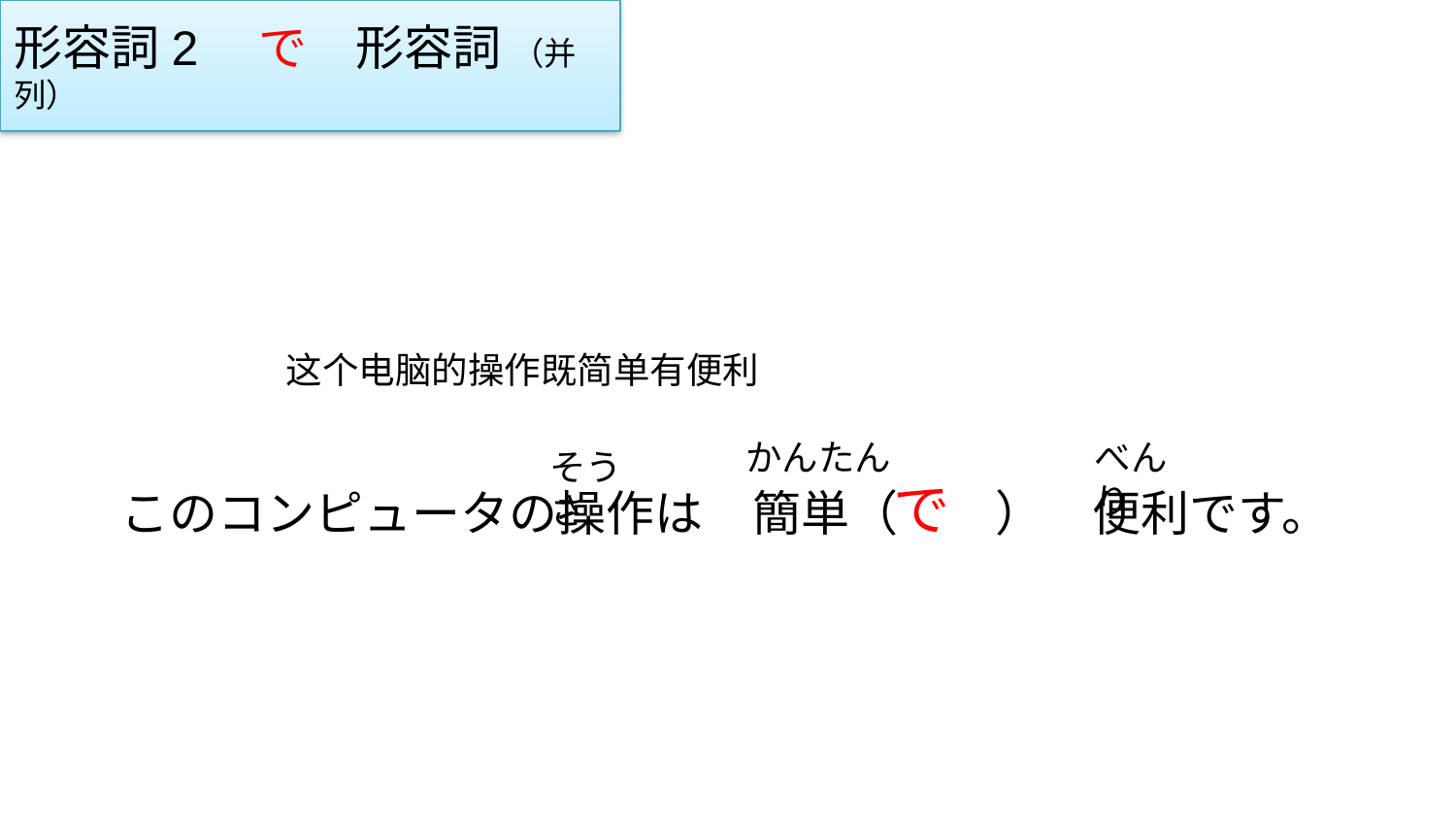

形容詞2　で　形容詞 （并列）
这个电脑的操作既简单有便利
かんたん
べんり
そうさ
で
このコンピュータの操作は　簡単（　　）　便利です。